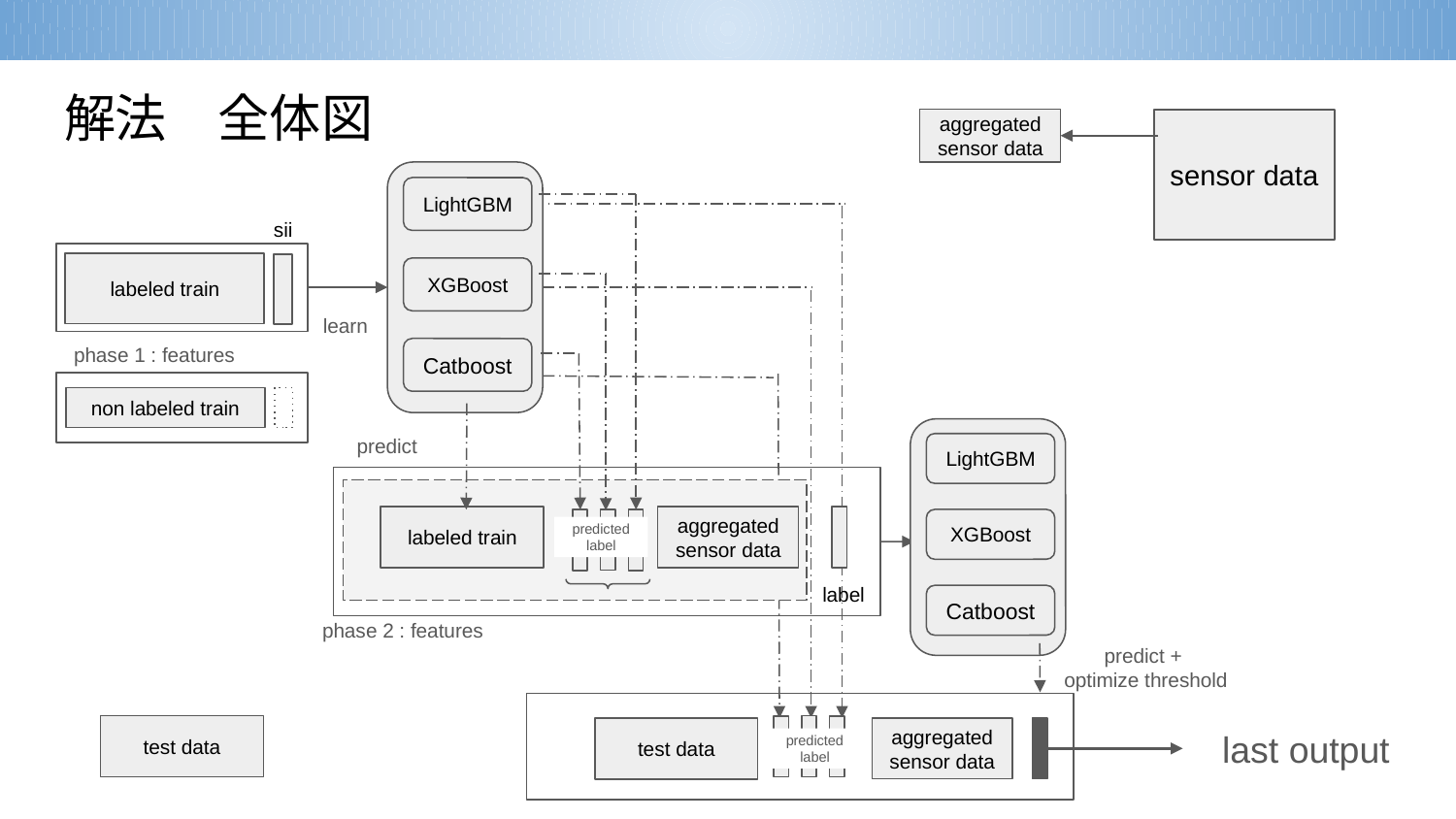

# 解法　全体図
aggregated sensor data
sensor data

LightGBM
XGBoost
Catboost
sii

labeled train

learn
phase 1 : features

non labeled train

LightGBM
XGBoost
Catboost
predict

labeled train

aggregated sensor data

predicted label

label
phase 2 : features
predict +
optimize threshold

test data
test data

aggregated sensor data
predicted label
last output